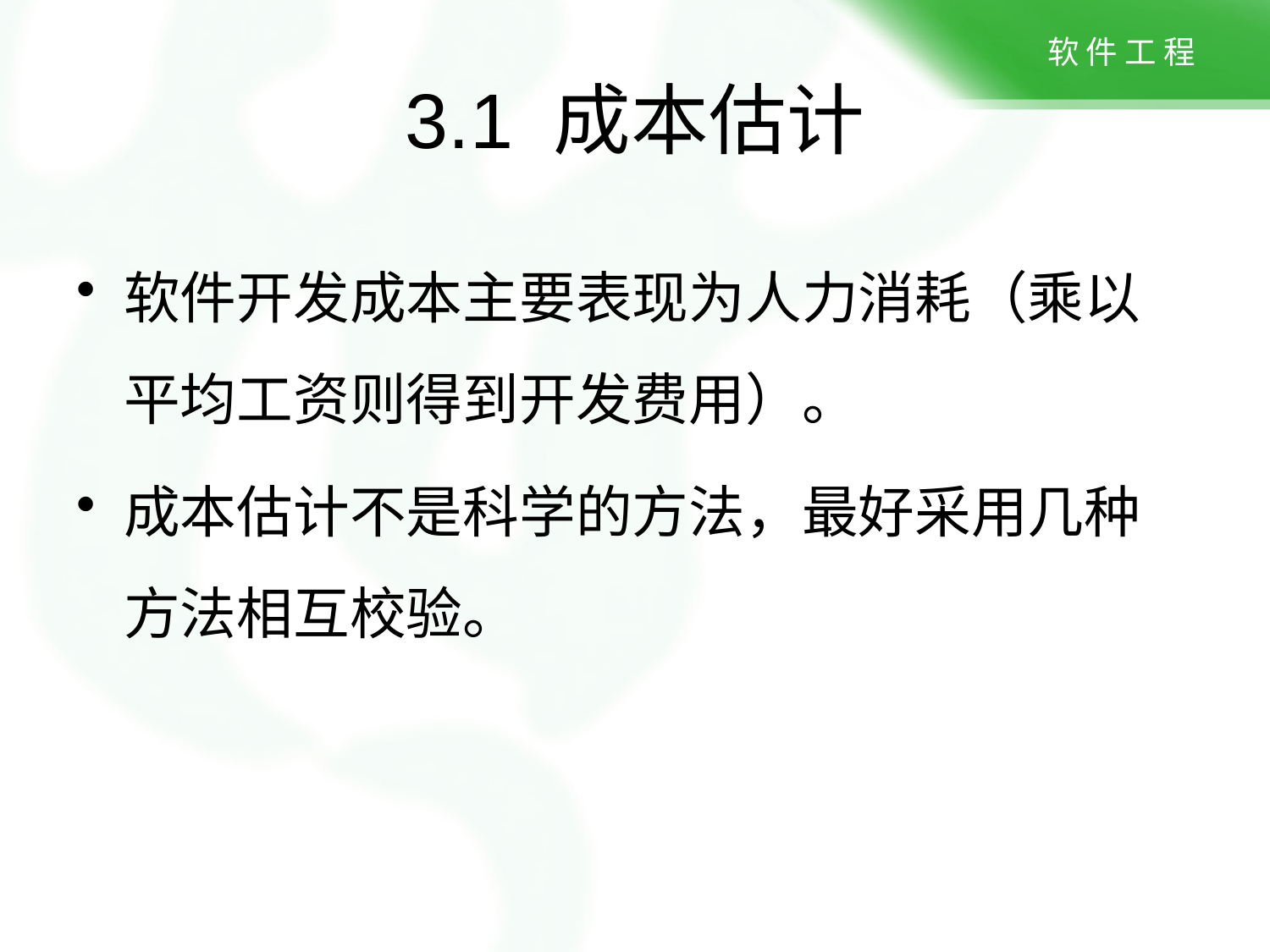

# 3.1 成本估计
软件开发成本主要表现为人力消耗（乘以平均工资则得到开发费用）。
成本估计不是科学的方法，最好采用几种方法相互校验。